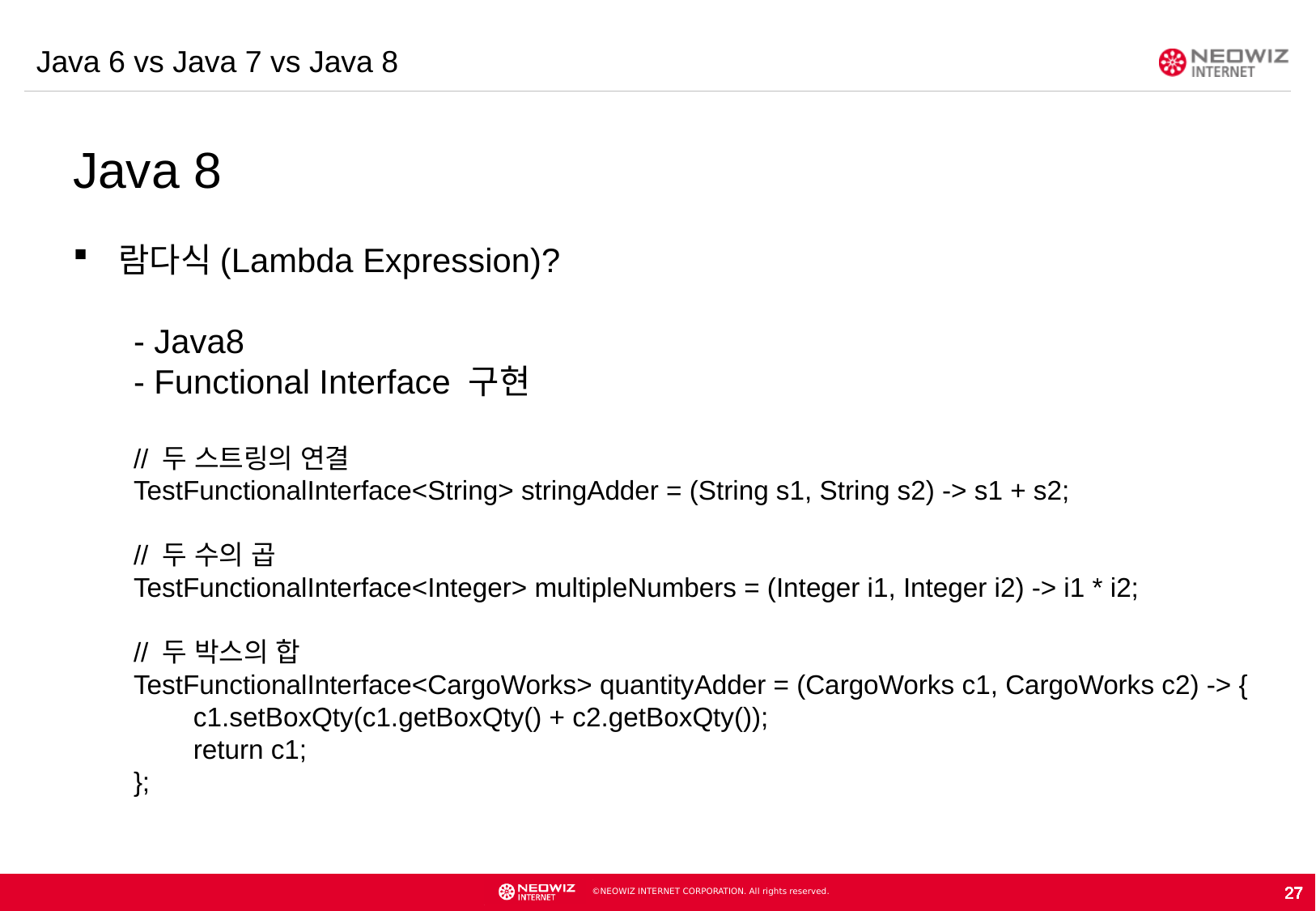

Java 6 vs Java 7 vs Java 8

Java 8

람다식(Lambda Expression)?

- Java8
- Functional Interface 구현

// 두 스트링의 연결
TestFunctionalInterface<String> stringAdder = (String s1, String s2) -> s1 + s2;

// 두 수의 곱
TestFunctionalInterface<Integer> multipleNumbers = (Integer i1, Integer i2) -> i1 * i2;

// 두 박스의 합
TestFunctionalInterface<CargoWorks> quantityAdder = (CargoWorks c1, CargoWorks c2) -> {
        c1.setBoxQty(c1.getBoxQty() + c2.getBoxQty());
        return c1;
};
27
27
27
27
27
27
27
27
27
27
27
27
27
27
27
27
27